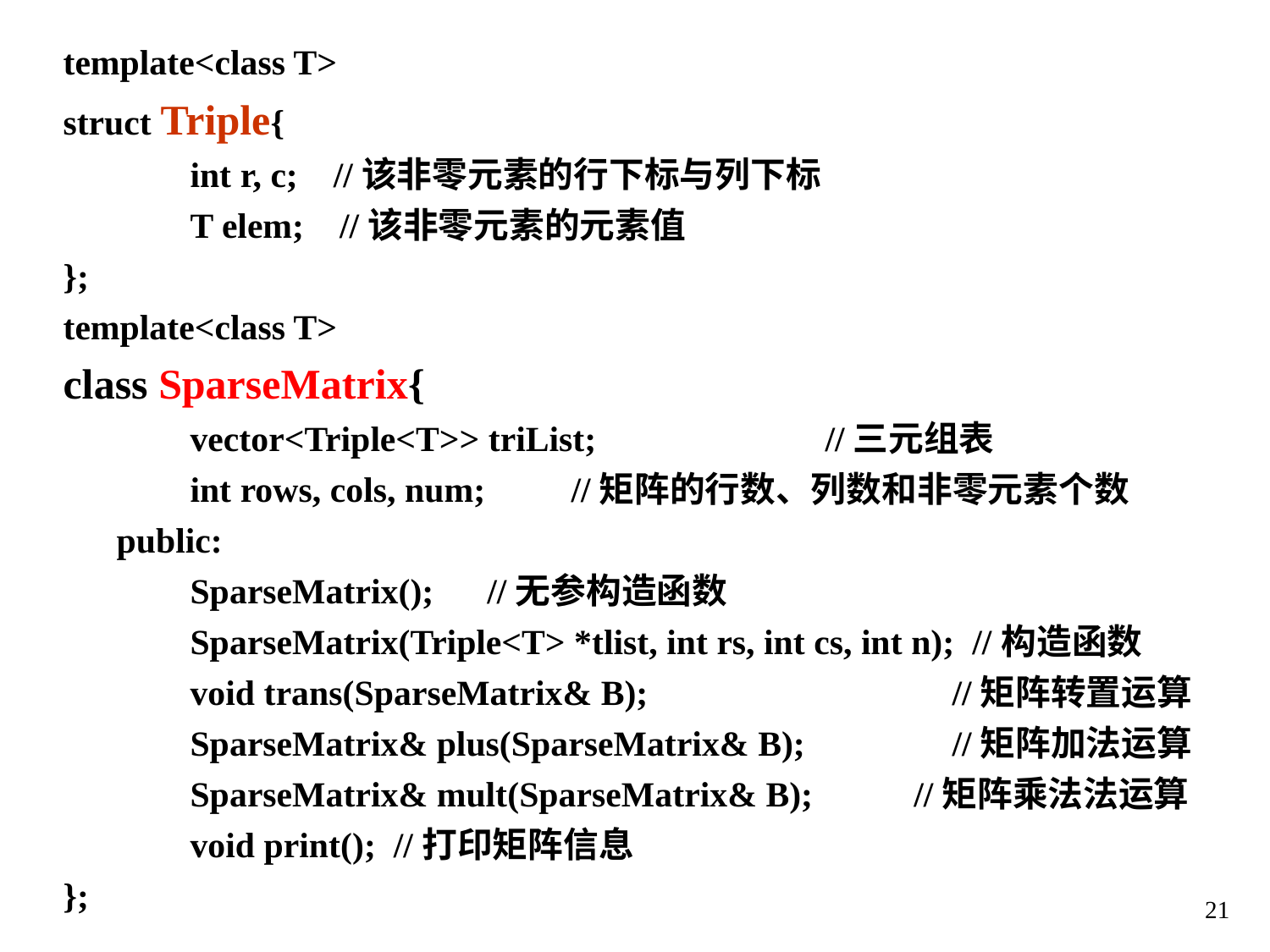

template<class T>
struct Triple{
	int r, c;    //该非零元素的行下标与列下标
	T elem;    //该非零元素的元素值
};
template<class T>
class SparseMatrix{
	vector<Triple<T>> triList;	   	//三元组表
	int rows, cols, num;  	//矩阵的行数、列数和非零元素个数
      public:
	SparseMatrix();      //无参构造函数
	SparseMatrix(Triple<T> *tlist, int rs, int cs, int n);  //构造函数
	void trans(SparseMatrix& B);  		  	//矩阵转置运算
	SparseMatrix& plus(SparseMatrix& B);   	//矩阵加法运算
	SparseMatrix& mult(SparseMatrix& B); 	          //矩阵乘法法运算
	void print();  //打印矩阵信息
};
21